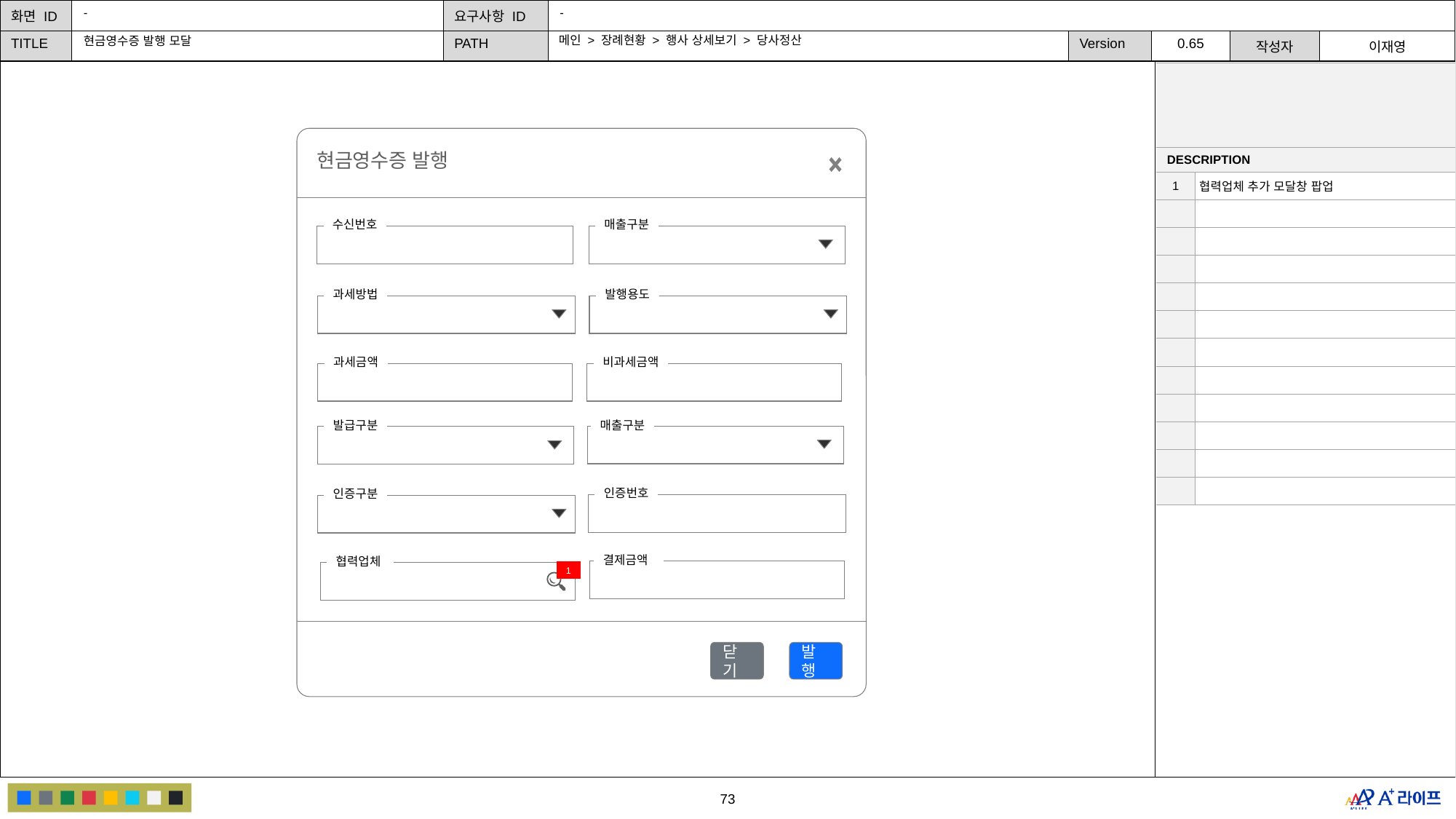

-
-
메인 > 장례현황 > 행사 상세보기 > 당사정산
현금영수증 발행 모달
|  |  |
| --- | --- |
| DESCRIPTION |  |
| 1 | 협력업체 추가 모달창 팝업 |
|  |  |
|  |  |
|  |  |
|  |  |
|  |  |
|  |  |
|  |  |
|  |  |
|  |  |
|  |  |
|  |  |
현금영수증 발행

수신번호
매출구분

과세방법
발행용도

비과세금액
과세금액

발급구분
매출구분

인증번호
인증구분

결제금액
협력업체

1

닫기
발행